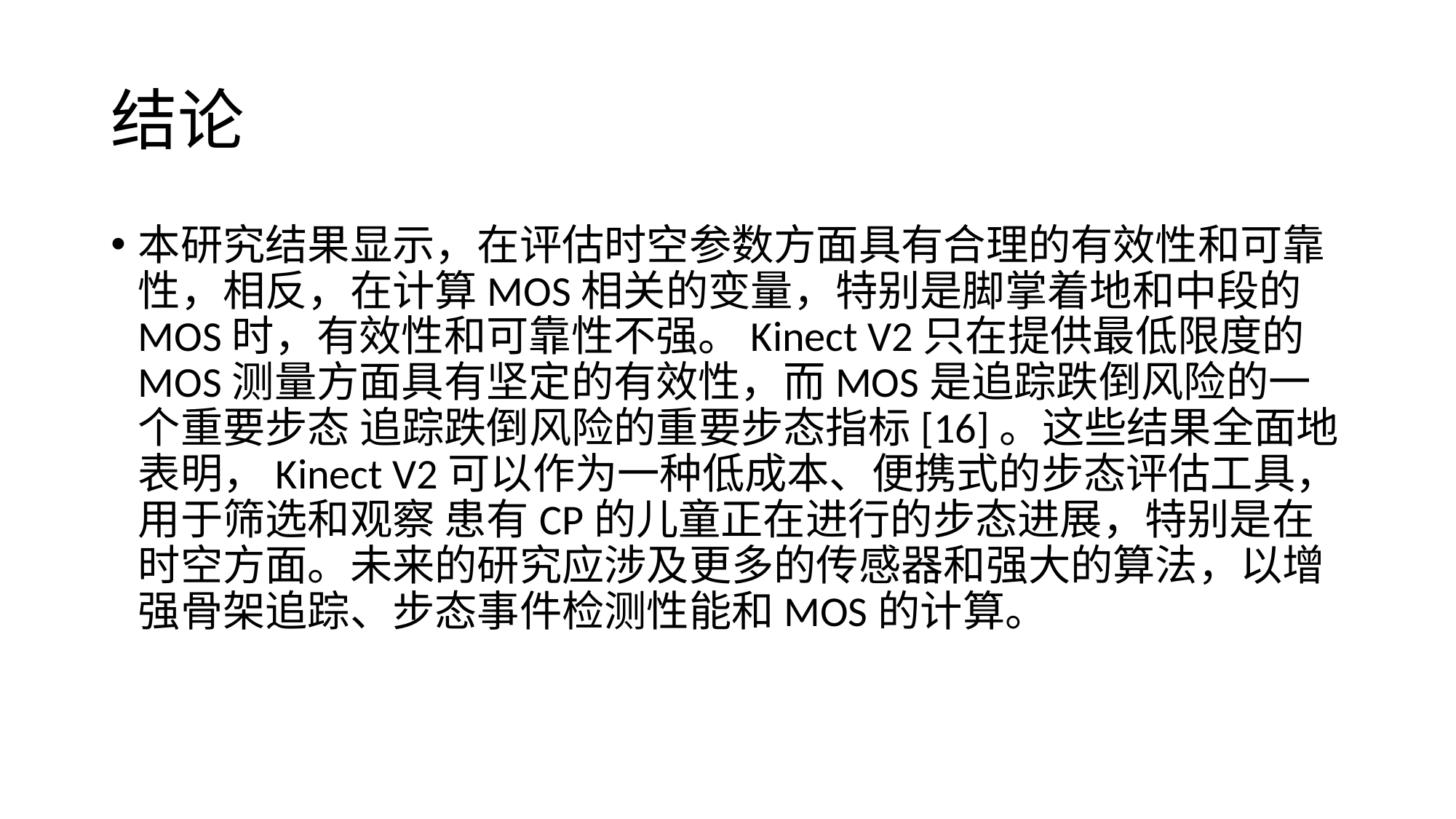

# 结论
本研究结果显示，在评估时空参数方面具有合理的有效性和可靠性，相反，在计算MOS相关的变量，特别是脚掌着地和中段的MOS时，有效性和可靠性不强。Kinect V2只在提供最低限度的MOS测量方面具有坚定的有效性，而MOS是追踪跌倒风险的一个重要步态 追踪跌倒风险的重要步态指标[16]。这些结果全面地表明，Kinect V2可以作为一种低成本、便携式的步态评估工具，用于筛选和观察 患有CP的儿童正在进行的步态进展，特别是在时空方面。未来的研究应涉及更多的传感器和强大的算法，以增强骨架追踪、步态事件检测性能和MOS的计算。